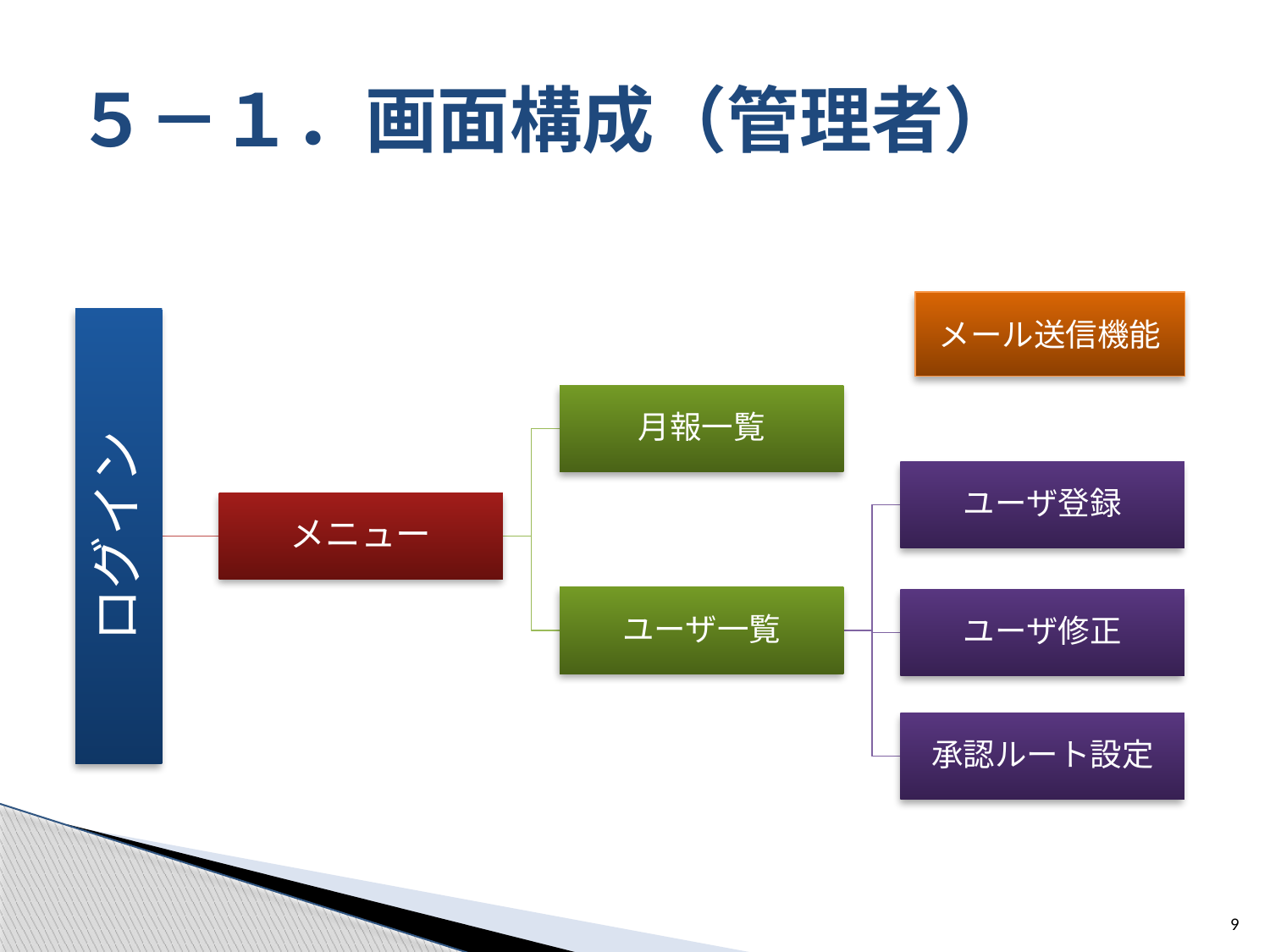

# ５－１．画面構成（管理者）

ログイン
メニュー
月報一覧
ユーザ一覧
ユーザ登録
ユーザ修正
承認ルート設定
メール送信機能
9